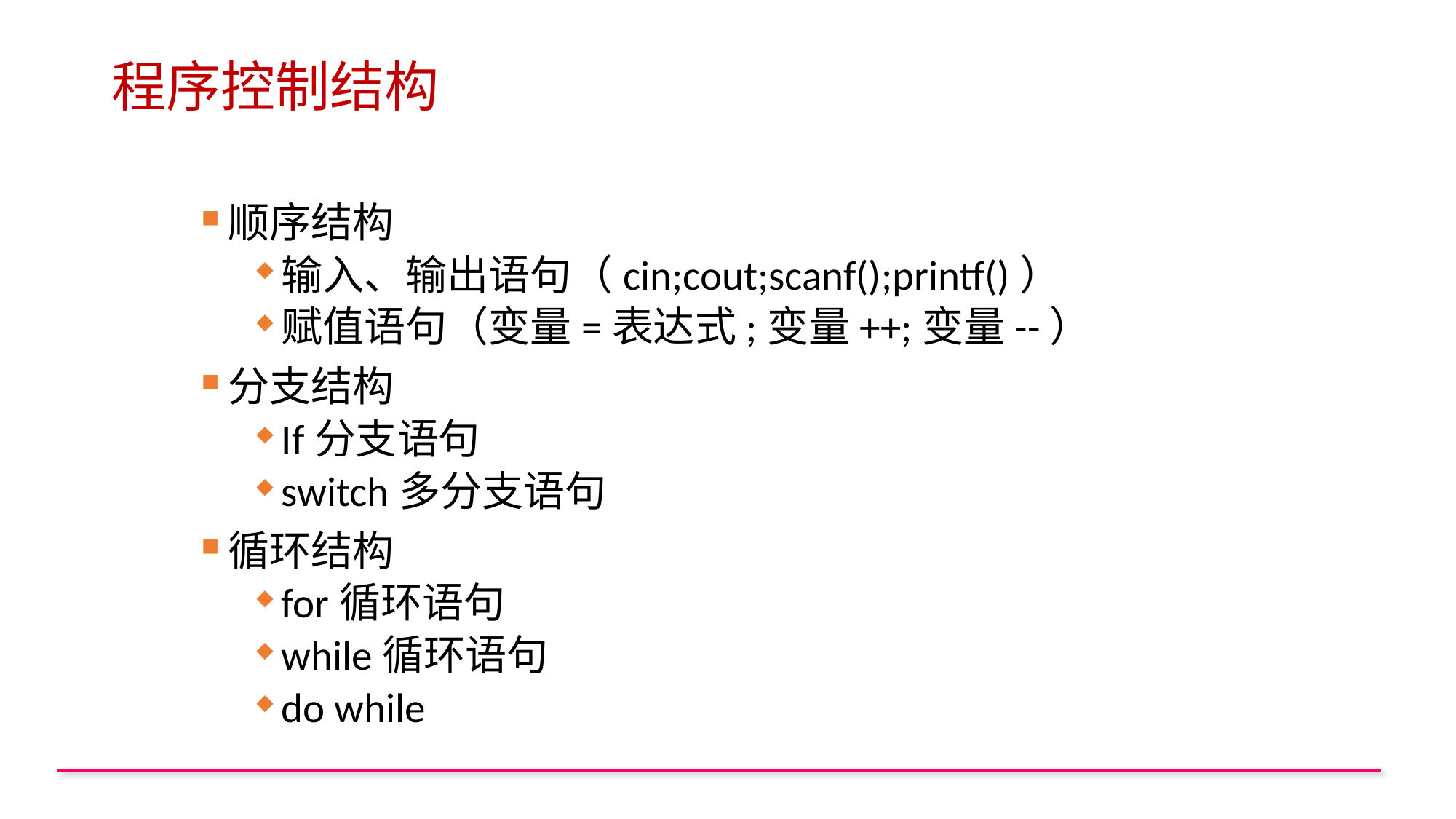

# 程序控制结构
顺序结构
输入、输出语句（cin;cout;scanf();printf()）
赋值语句（变量=表达式;变量++;变量--）
分支结构
If分支语句
switch多分支语句
循环结构
for循环语句
while循环语句
do while